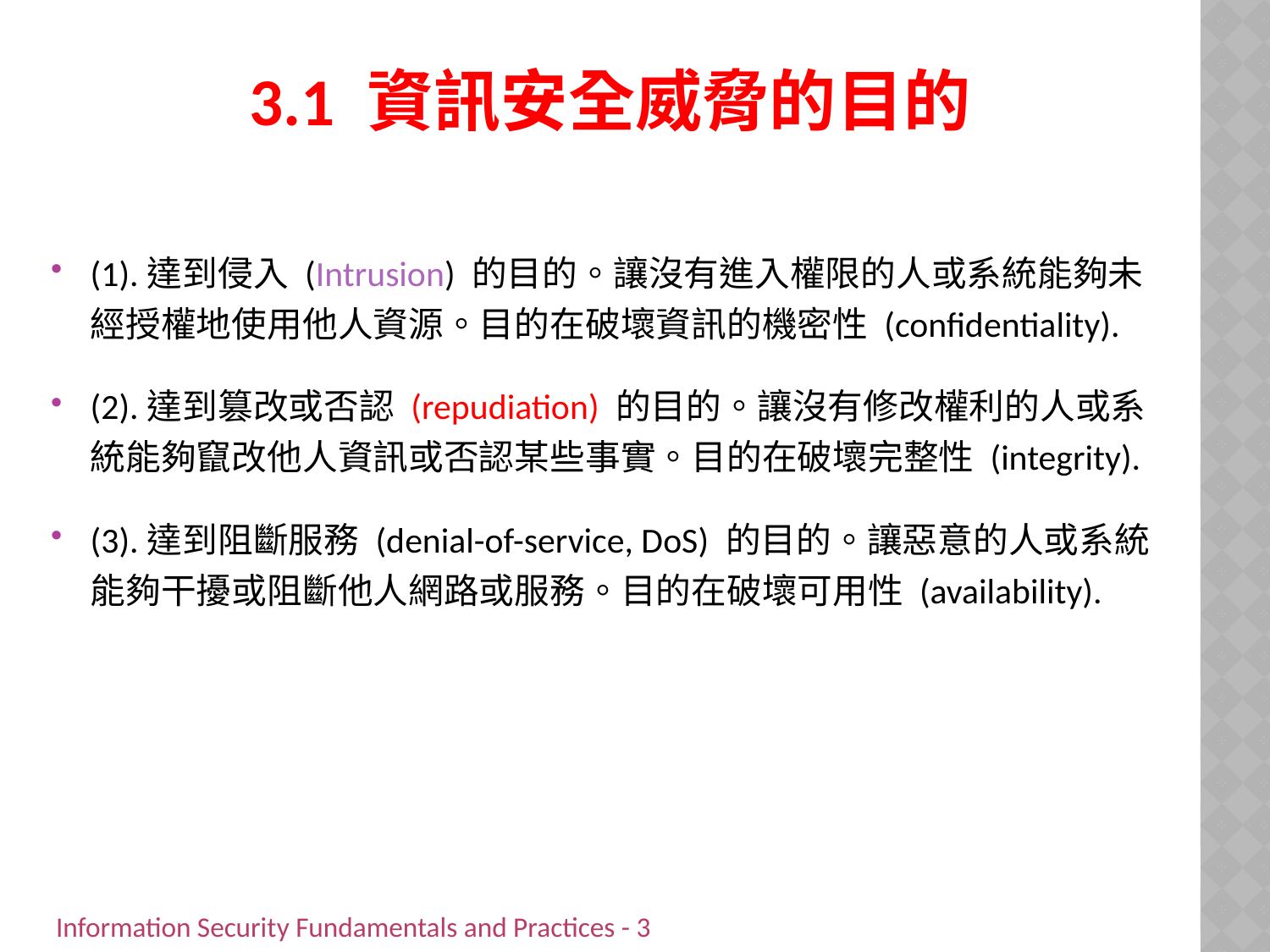

# 3.1 資訊安全威脅的目的
(1).達到侵入 (Intrusion) 的目的。讓沒有進入權限的人或系統能夠未經授權地使用他人資源。目的在破壞資訊的機密性 (confidentiality).
(2).達到篡改或否認 (repudiation) 的目的。讓沒有修改權利的人或系統能夠竄改他人資訊或否認某些事實。目的在破壞完整性 (integrity).
(3).達到阻斷服務 (denial-of-service, DoS) 的目的。讓惡意的人或系統能夠干擾或阻斷他人網路或服務。目的在破壞可用性 (availability).